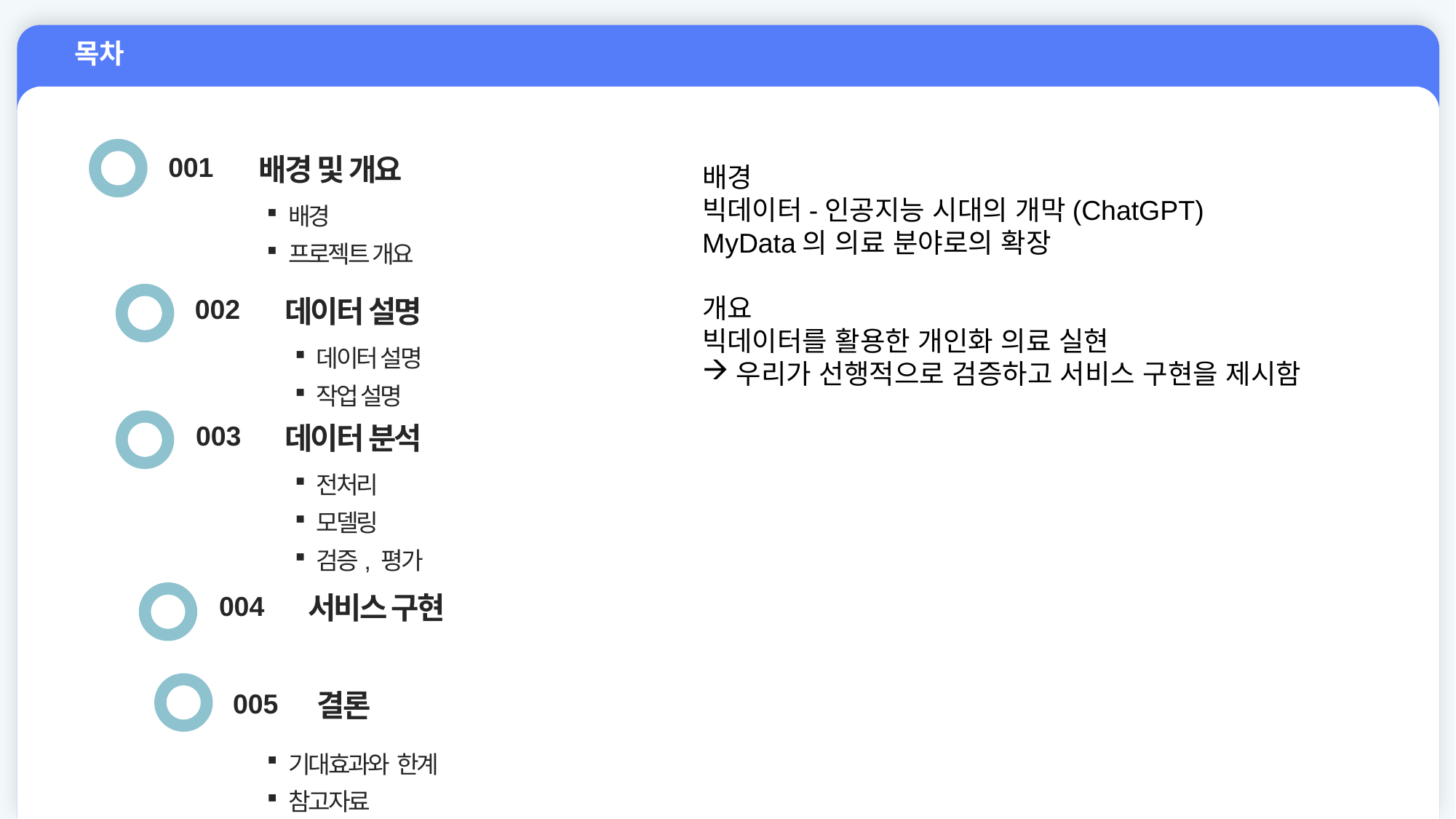

목차

001
배경 및 개요
배경
빅데이터-인공지능 시대의 개막(ChatGPT)
MyData의 의료 분야로의 확장

개요
빅데이터를 활용한 개인화 의료 실현
우리가 선행적으로 검증하고 서비스 구현을 제시함
배경
프로젝트 개요
002
데이터 설명

데이터 설명
작업 설명
003
데이터 분석

전처리
모델링
검증, 평가
004
서비스 구현

005
결론
기대효과와  한계
참고자료